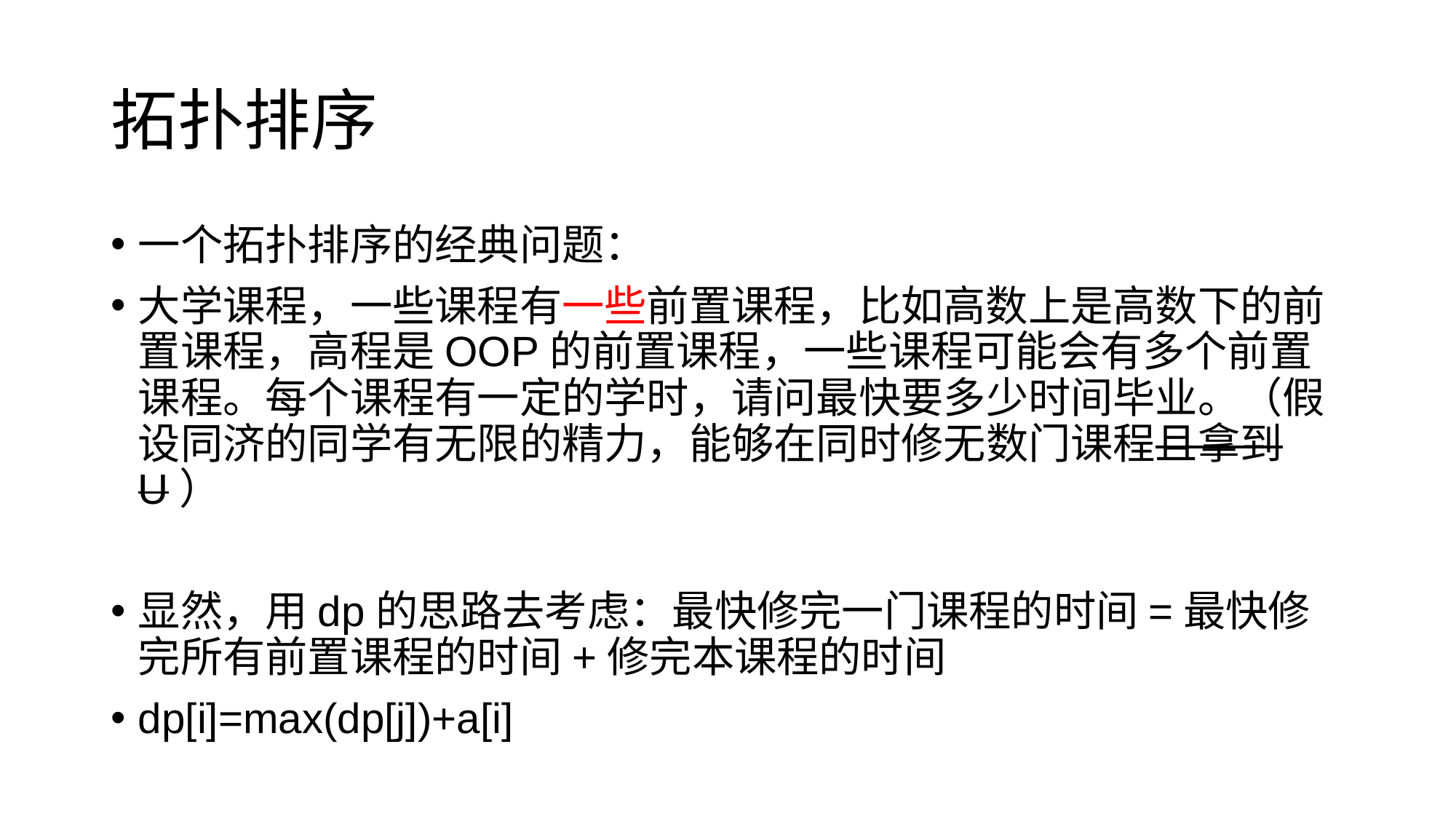

# 拓扑排序
一个拓扑排序的经典问题：
大学课程，一些课程有一些前置课程，比如高数上是高数下的前置课程，高程是OOP的前置课程，一些课程可能会有多个前置课程。每个课程有一定的学时，请问最快要多少时间毕业。（假设同济的同学有无限的精力，能够在同时修无数门课程且拿到U）

显然，用dp的思路去考虑：最快修完一门课程的时间=最快修完所有前置课程的时间+修完本课程的时间
dp[i]=max(dp[j])+a[i]